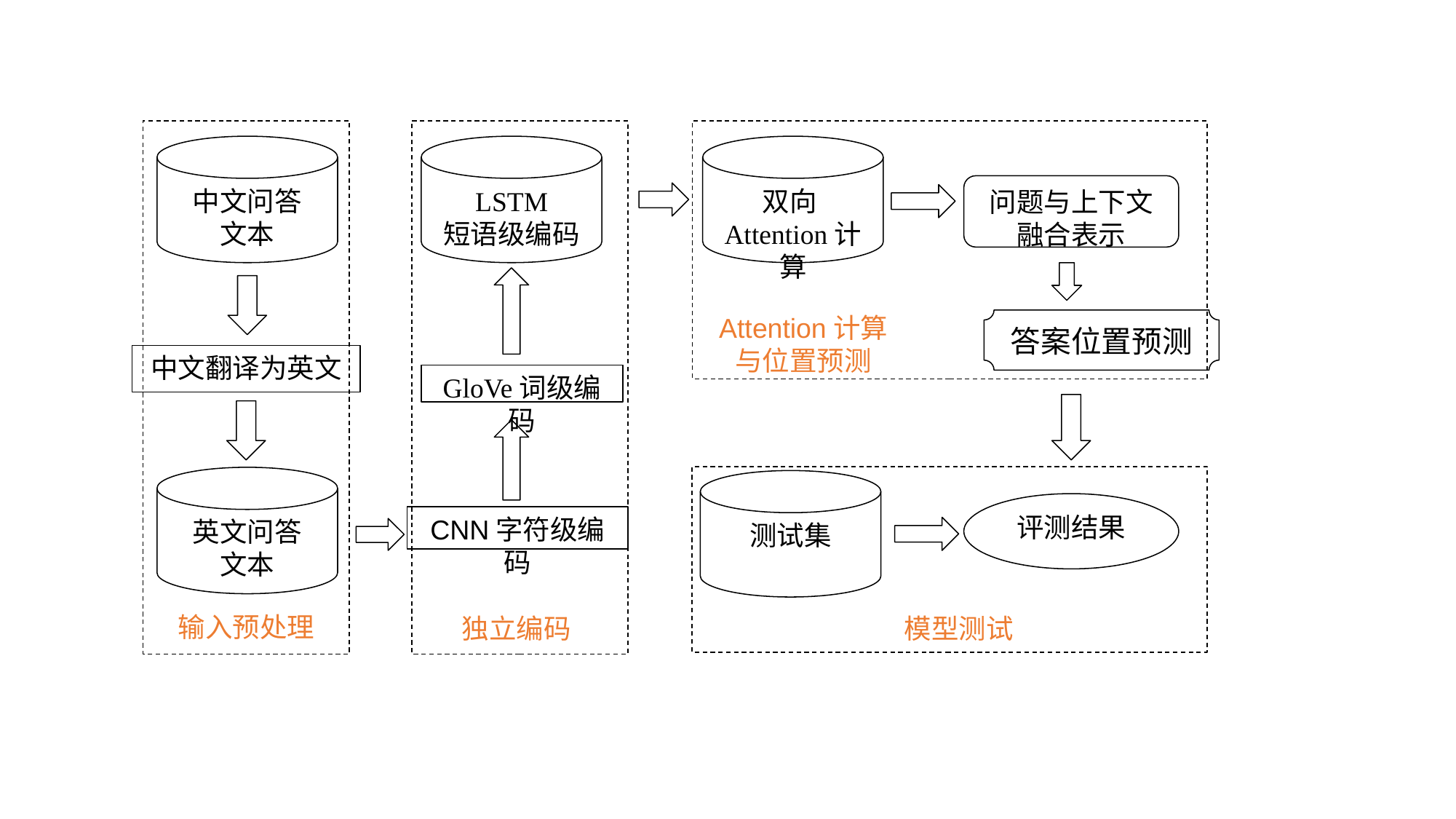

中文问答
文本
LSTM
短语级编码
双向Attention计算
问题与上下文融合表示

Attention计算与位置预测
答案位置预测
中文翻译为英文
GloVe词级编码

英文问答
文本
测试集
评测结果
CNN字符级编码

输入预处理
独立编码
模型测试